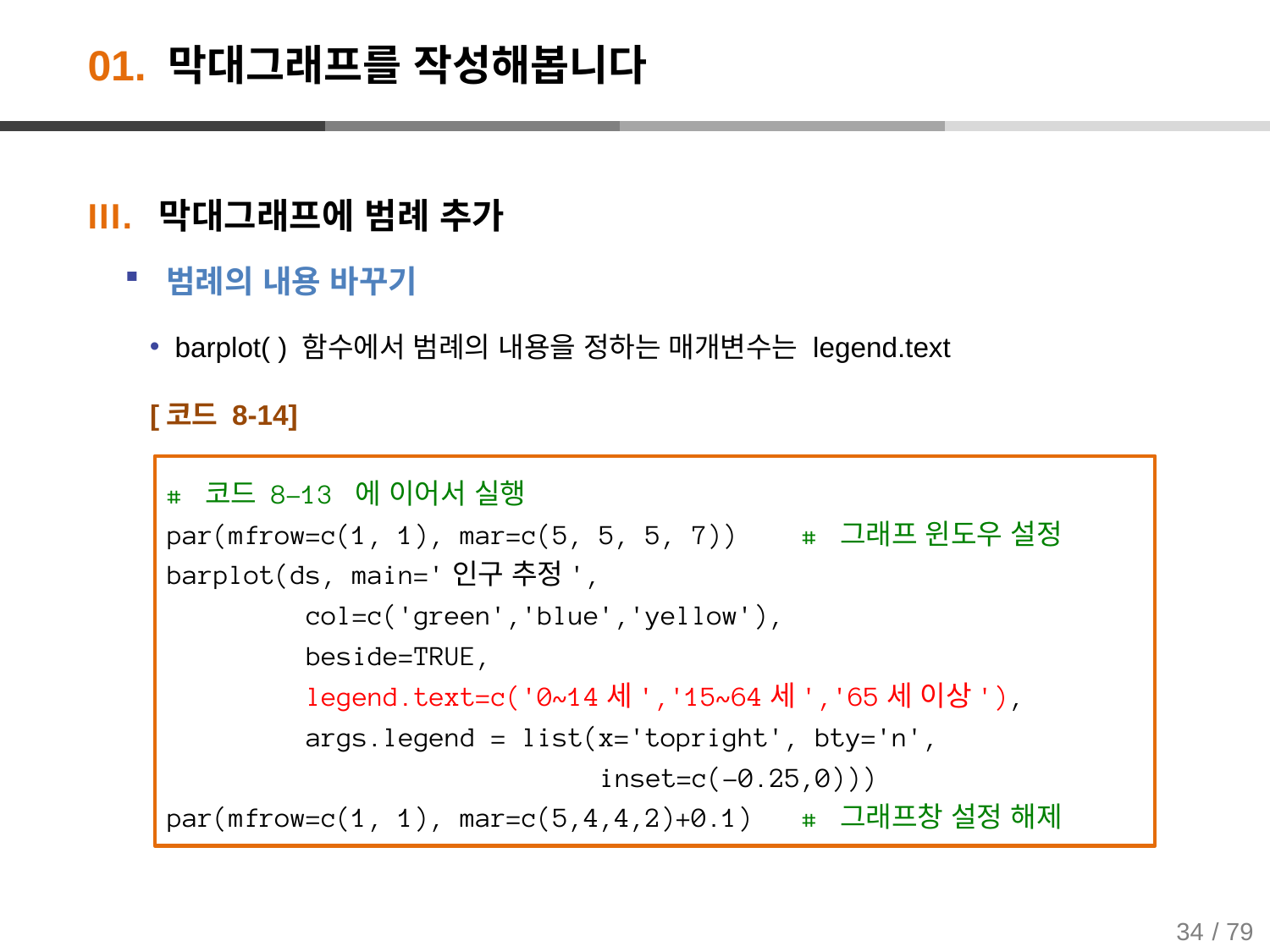

# 01. 막대그래프를 작성해봅니다
막대그래프에 범례 추가
 범례의 내용 바꾸기
barplot( ) 함수에서 범례의 내용을 정하는 매개변수는 legend.text
[코드 8-14]
# 코드 8-13 에 이어서 실행
par(mfrow=c(1, 1), mar=c(5, 5, 5, 7)) 	# 그래프 윈도우 설정
barplot(ds, main='인구 추정',
         col=c('green','blue','yellow'),
         beside=TRUE,
         legend.text=c('0~14세','15~64세','65세 이상'),
         args.legend = list(x='topright', bty='n',
                            inset=c(-0.25,0)))
par(mfrow=c(1, 1), mar=c(5,4,4,2)+0.1)	# 그래프창 설정 해제